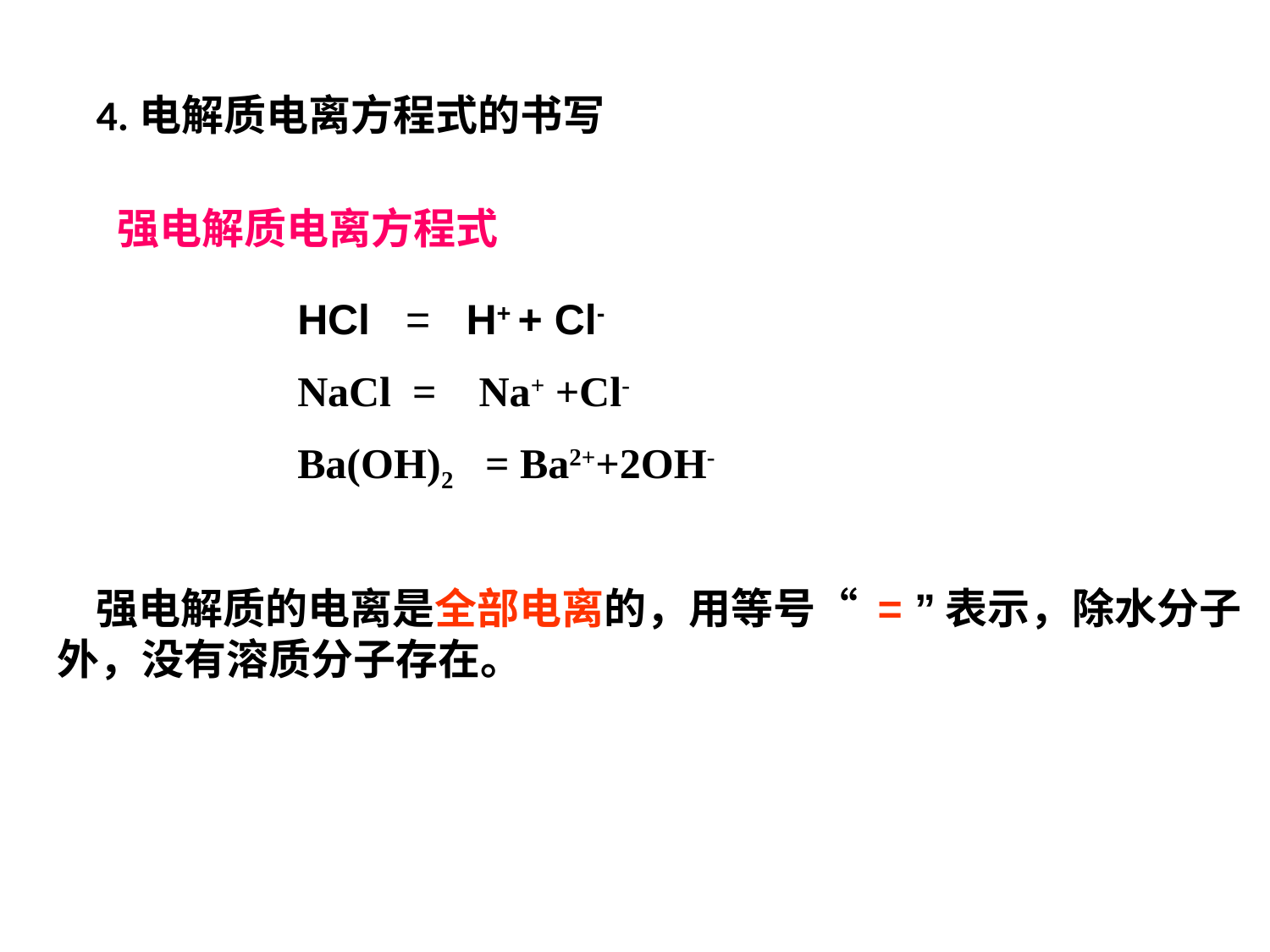

4.电解质电离方程式的书写
强电解质电离方程式
HCl   =   H+ + Cl-
NaCl  =    Na+ +Cl-
Ba(OH)2   = Ba2++2OH-
   强电解质的电离是全部电离的，用等号“ = ”表示，除水分子外，没有溶质分子存在。